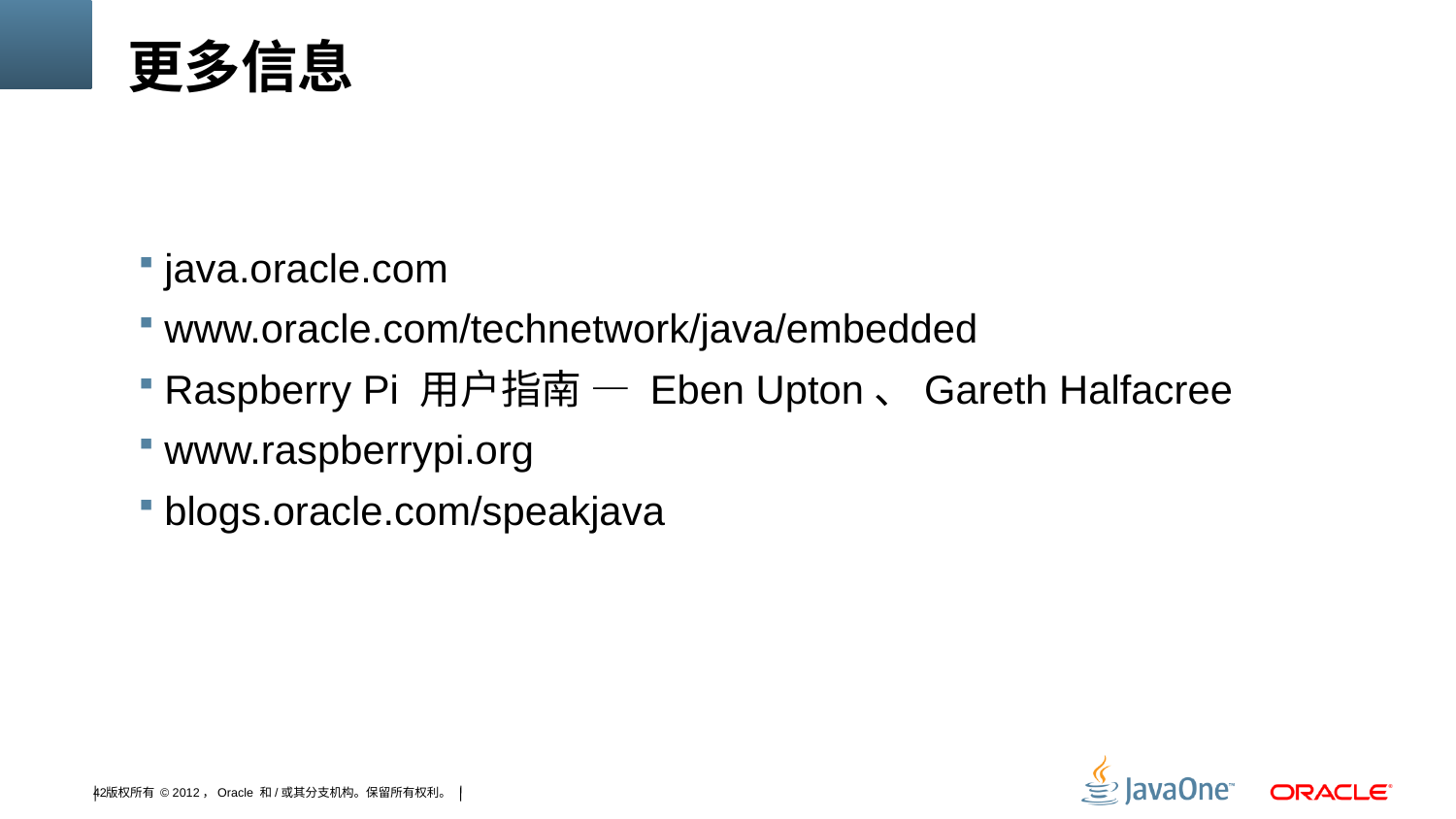

# 更多信息

java.oracle.com
www.oracle.com/technetwork/java/embedded
Raspberry Pi 用户指南 — Eben Upton、Gareth Halfacree
www.raspberrypi.org
blogs.oracle.com/speakjava